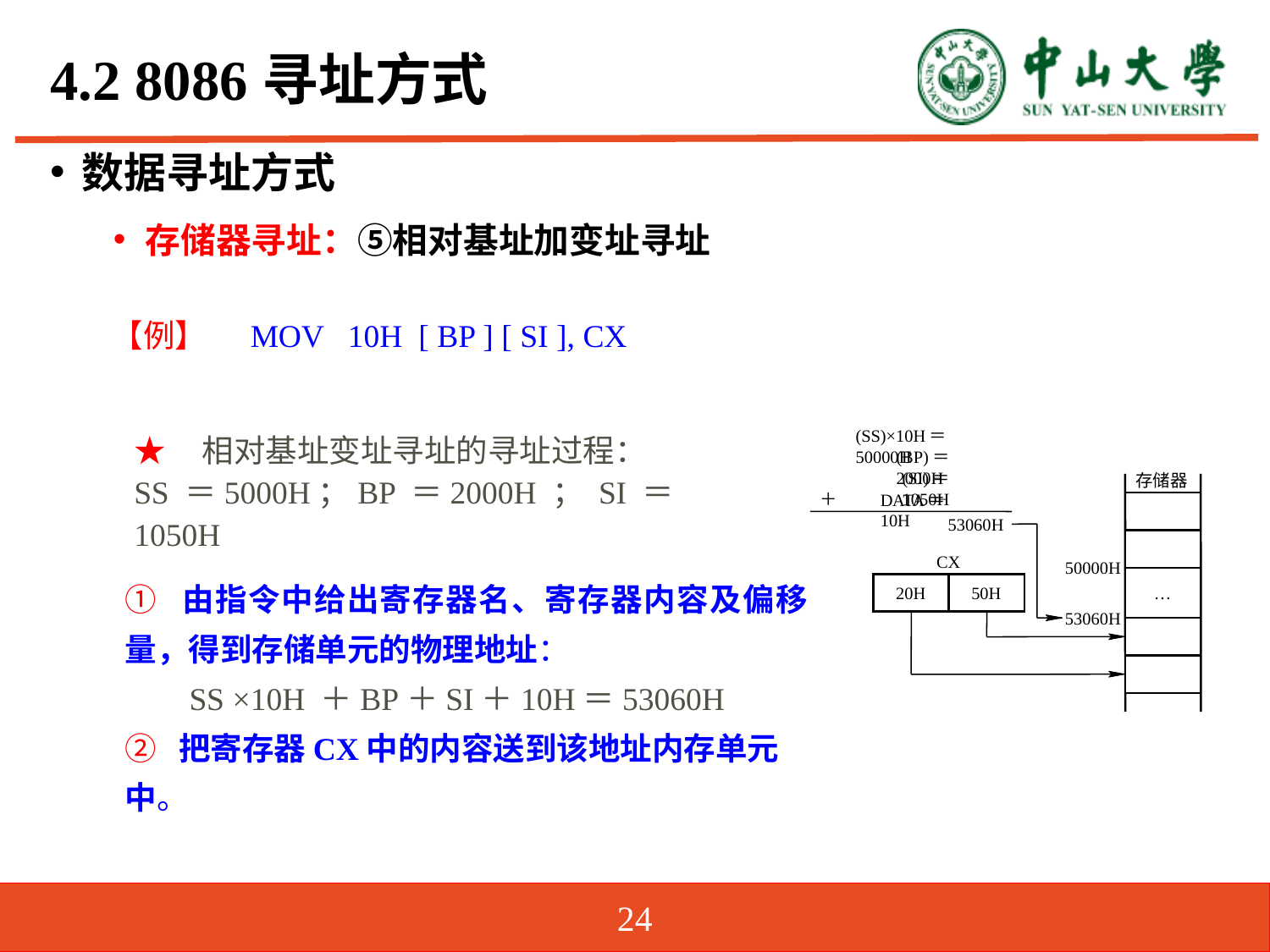

# 4.2 8086寻址方式
数据寻址方式
存储器寻址：⑤相对基址加变址寻址

【例】     MOV   10H  [ BP ] [ SI ], CX
★    相对基址变址寻址的寻址过程：
SS ＝5000H；BP ＝2000H ； SI ＝1050H
(SS)×10H＝50000H
(BP)＝  2000H
(SI)＝  1050H
存储器

50000H

…
53060H

CX

20H
50H
＋

DATA＝      10H
53060H

①  由指令中给出寄存器名、寄存器内容及偏移量，得到存储单元的物理地址：
        SS ×10H ＋BP＋SI＋10H＝53060H
②  把寄存器CX中的内容送到该地址内存单元中。

24